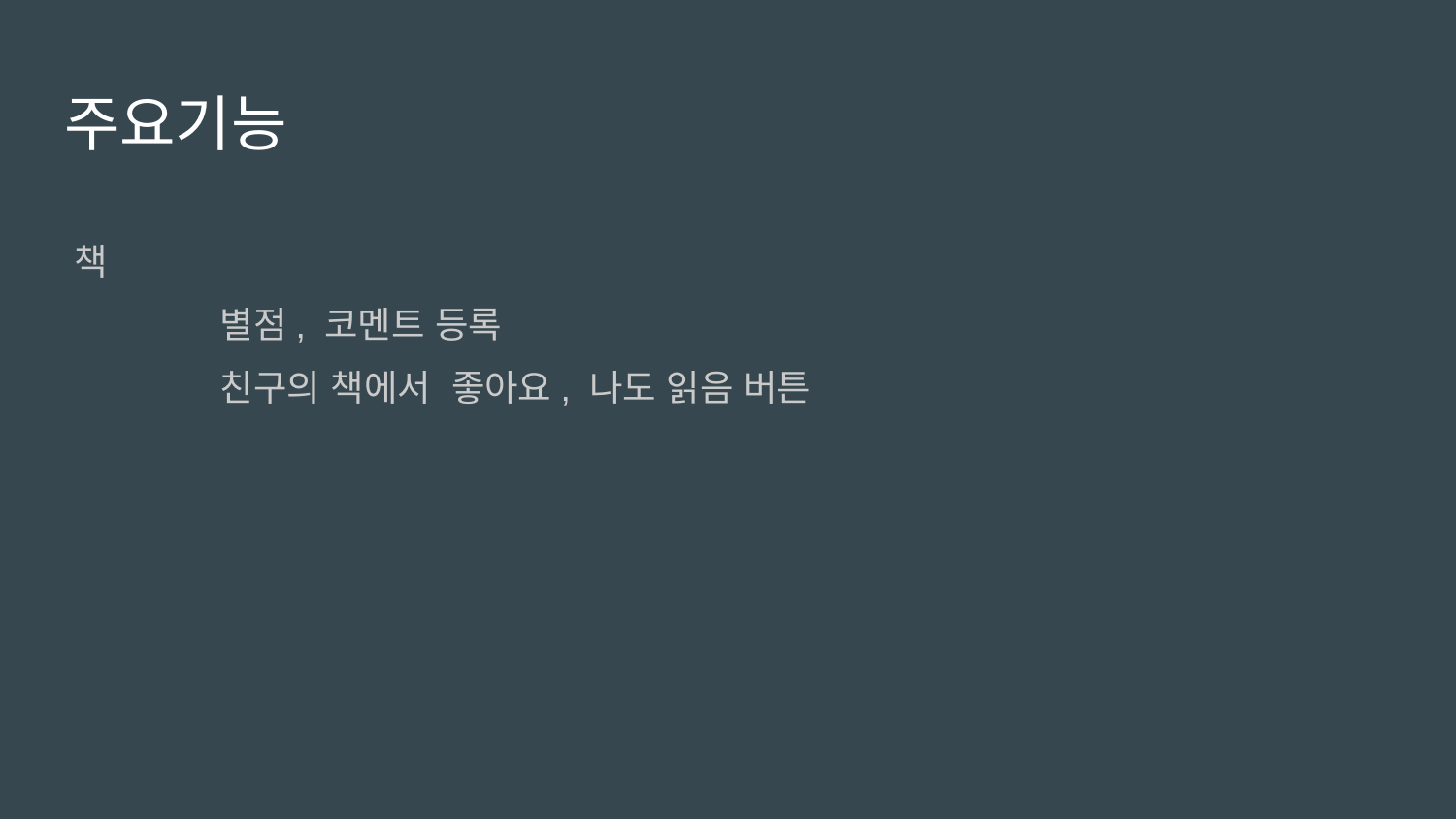

# 주요기능
책
	별점, 코멘트 등록
	친구의 책에서  좋아요, 나도 읽음 버튼